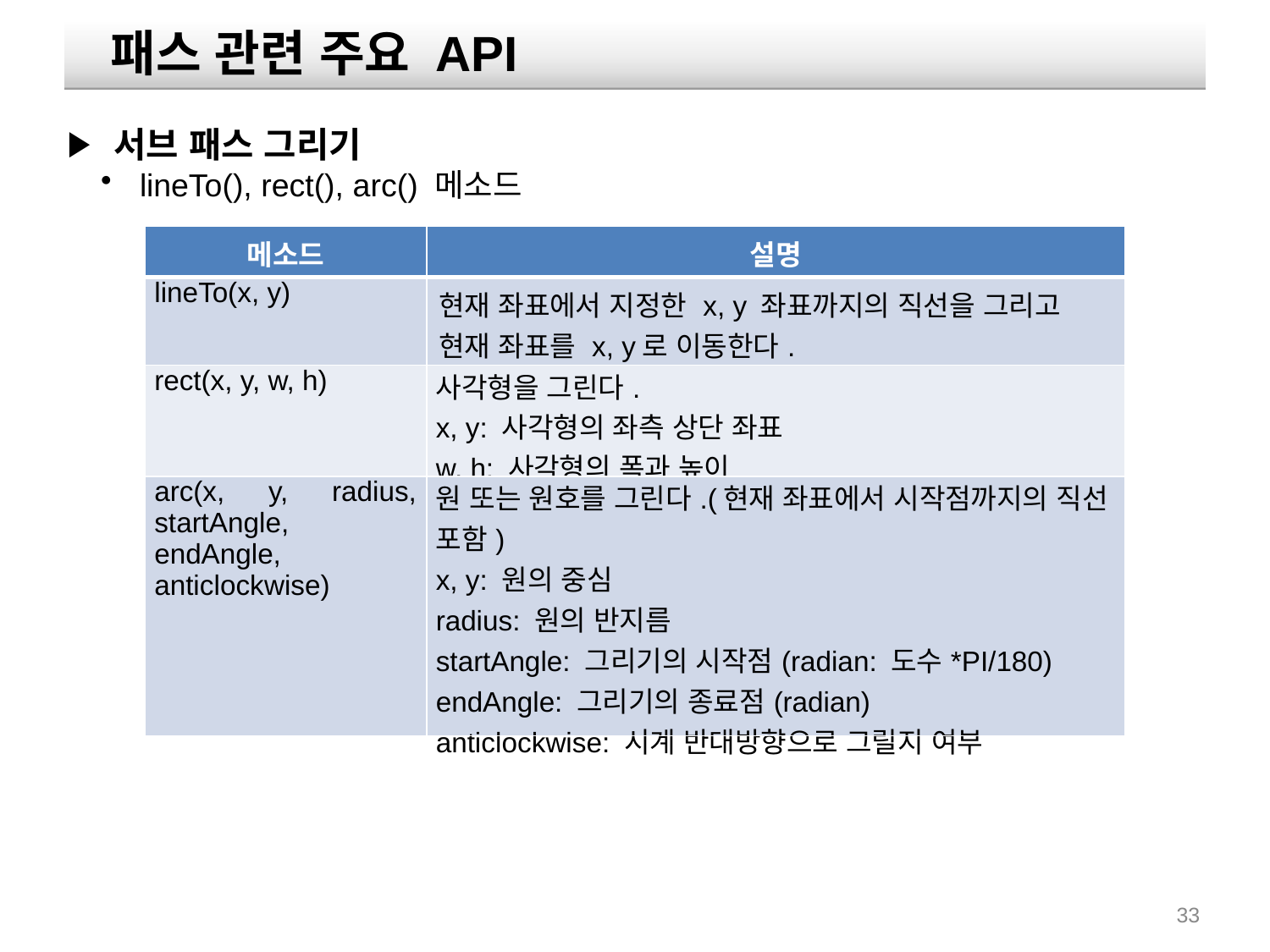

패스 관련 주요 API
 서브 패스 그리기
 lineTo(), rect(), arc() 메소드
| 메소드 | 설명 |
| --- | --- |
| lineTo(x, y) | 현재 좌표에서 지정한 x, y 좌표까지의 직선을 그리고 현재 좌표를 x, y로 이동한다. |
| rect(x, y, w, h) | 사각형을 그린다. x, y: 사각형의 좌측 상단 좌표 w, h: 사각형의 폭과 높이 |
| arc(x, y, radius, startAngle, endAngle, anticlockwise) | 원 또는 원호를 그린다.(현재 좌표에서 시작점까지의 직선 포함) x, y: 원의 중심 radius: 원의 반지름 startAngle: 그리기의 시작점(radian: 도수\*PI/180) endAngle: 그리기의 종료점(radian) anticlockwise: 시계 반대방향으로 그릴지 여부 |
33